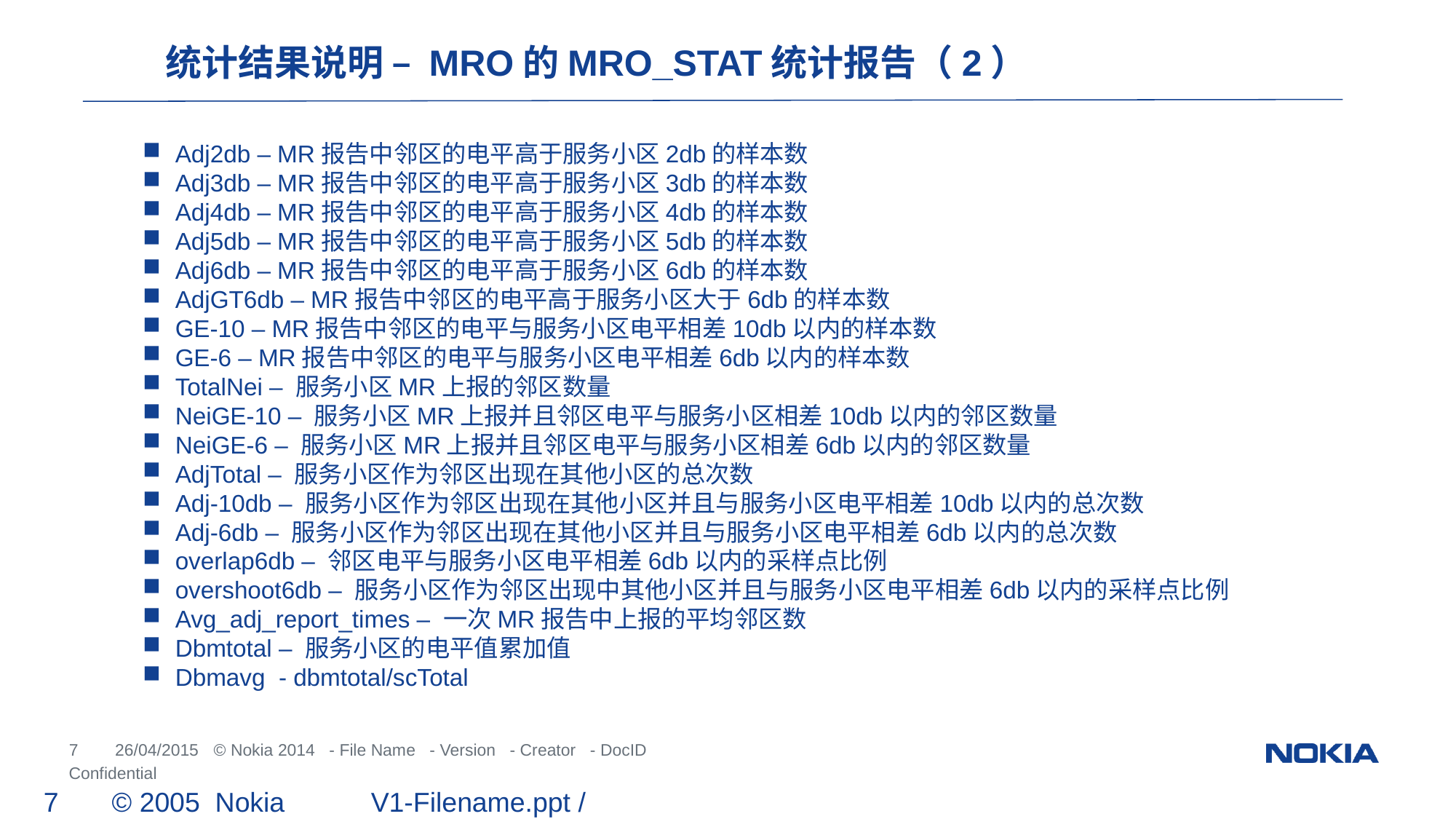

统计结果说明 – MRO的MRO_STAT统计报告（2）
 Adj2db – MR报告中邻区的电平高于服务小区2db的样本数
 Adj3db – MR报告中邻区的电平高于服务小区3db的样本数
 Adj4db – MR报告中邻区的电平高于服务小区4db的样本数
 Adj5db – MR报告中邻区的电平高于服务小区5db的样本数
 Adj6db – MR报告中邻区的电平高于服务小区6db的样本数
 AdjGT6db – MR报告中邻区的电平高于服务小区大于6db的样本数
 GE-10 – MR报告中邻区的电平与服务小区电平相差10db以内的样本数
 GE-6 – MR报告中邻区的电平与服务小区电平相差6db以内的样本数
 TotalNei – 服务小区MR上报的邻区数量
 NeiGE-10 – 服务小区MR上报并且邻区电平与服务小区相差10db以内的邻区数量
 NeiGE-6 – 服务小区MR上报并且邻区电平与服务小区相差6db以内的邻区数量
 AdjTotal – 服务小区作为邻区出现在其他小区的总次数
 Adj-10db – 服务小区作为邻区出现在其他小区并且与服务小区电平相差10db以内的总次数
 Adj-6db – 服务小区作为邻区出现在其他小区并且与服务小区电平相差6db以内的总次数
 overlap6db – 邻区电平与服务小区电平相差6db以内的采样点比例
 overshoot6db – 服务小区作为邻区出现中其他小区并且与服务小区电平相差6db以内的采样点比例
 Avg_adj_report_times – 一次MR报告中上报的平均邻区数
 Dbmtotal – 服务小区的电平值累加值
 Dbmavg  - dbmtotal/scTotal

7       © 2005  Nokia 	V1-Filename.ppt / yyyy-mm-dd / Initials